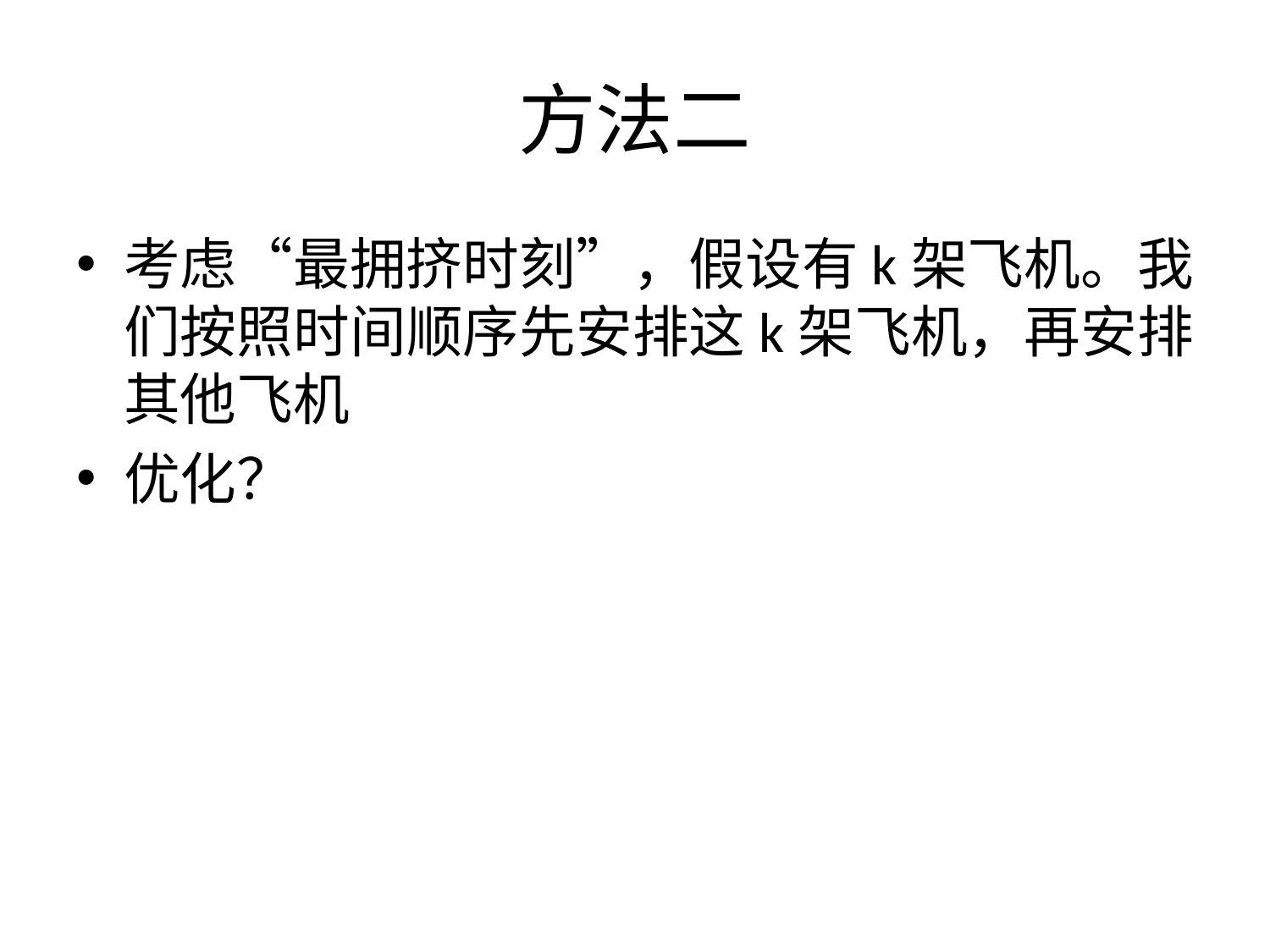

# 方法二
考虑“最拥挤时刻”，假设有k架飞机。我们按照时间顺序先安排这k架飞机，再安排其他飞机
优化？